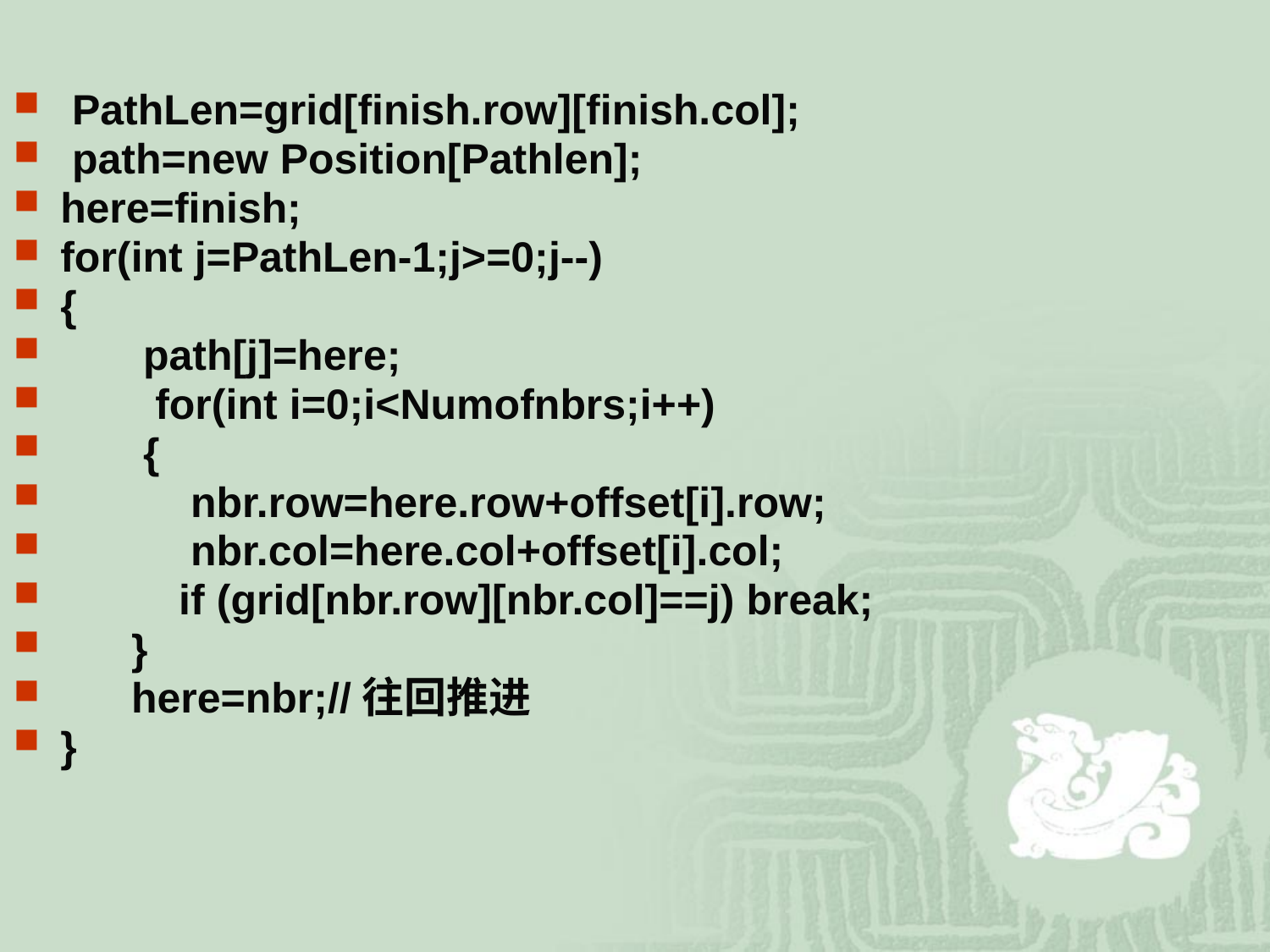

PathLen=grid[finish.row][finish.col];
 path=new Position[Pathlen];
here=finish;
for(int j=PathLen-1;j>=0;j--)
{
       path[j]=here;
        for(int i=0;i<Numofnbrs;i++)
       {
           nbr.row=here.row+offset[i].row;
           nbr.col=here.col+offset[i].col;
          if (grid[nbr.row][nbr.col]==j) break;
      }
      here=nbr;//往回推进
}